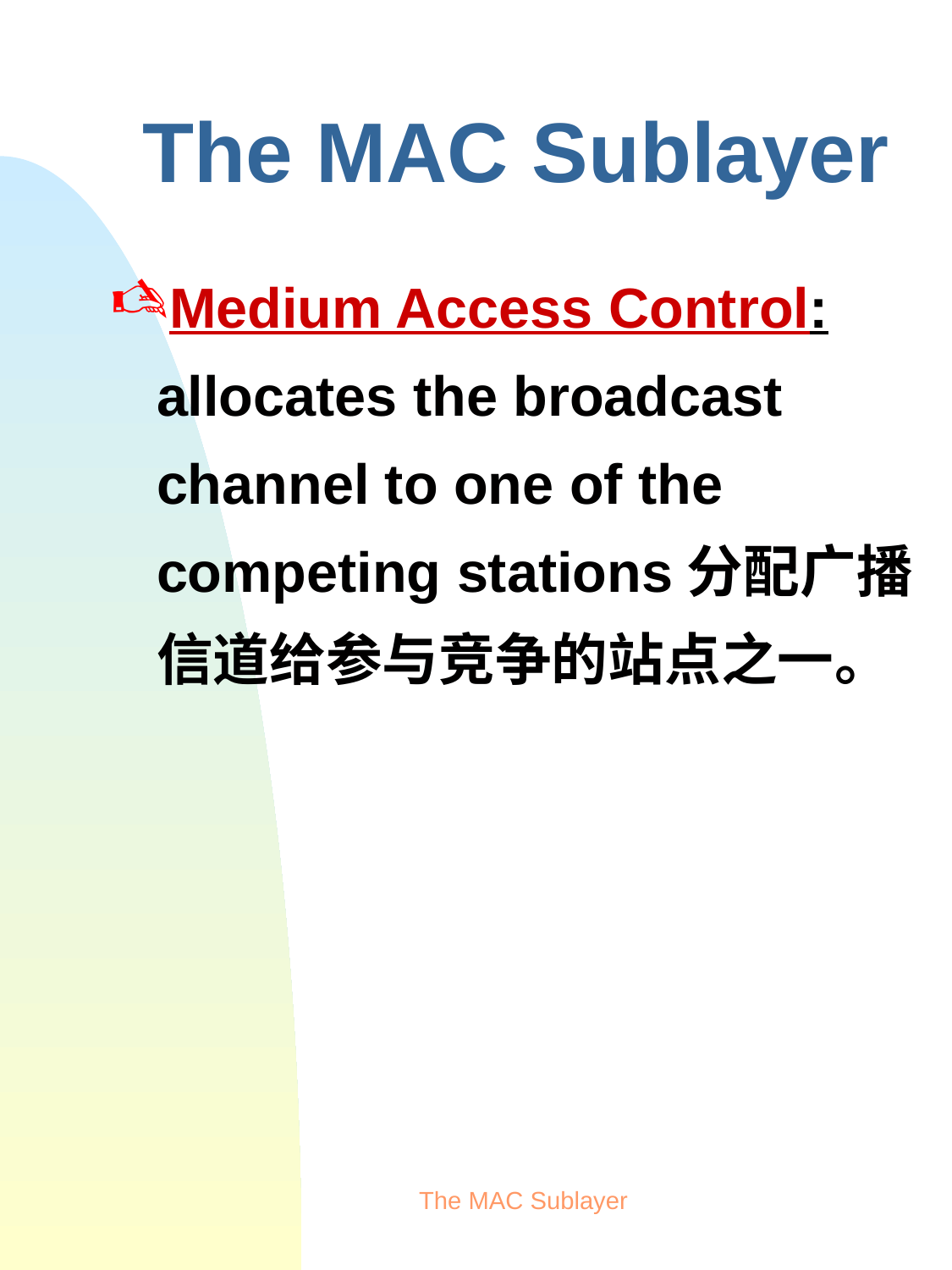

# The MAC Sublayer
Medium Access Control: allocates the broadcast channel to one of the competing stations分配广播信道给参与竞争的站点之一。

The MAC Sublayer
6